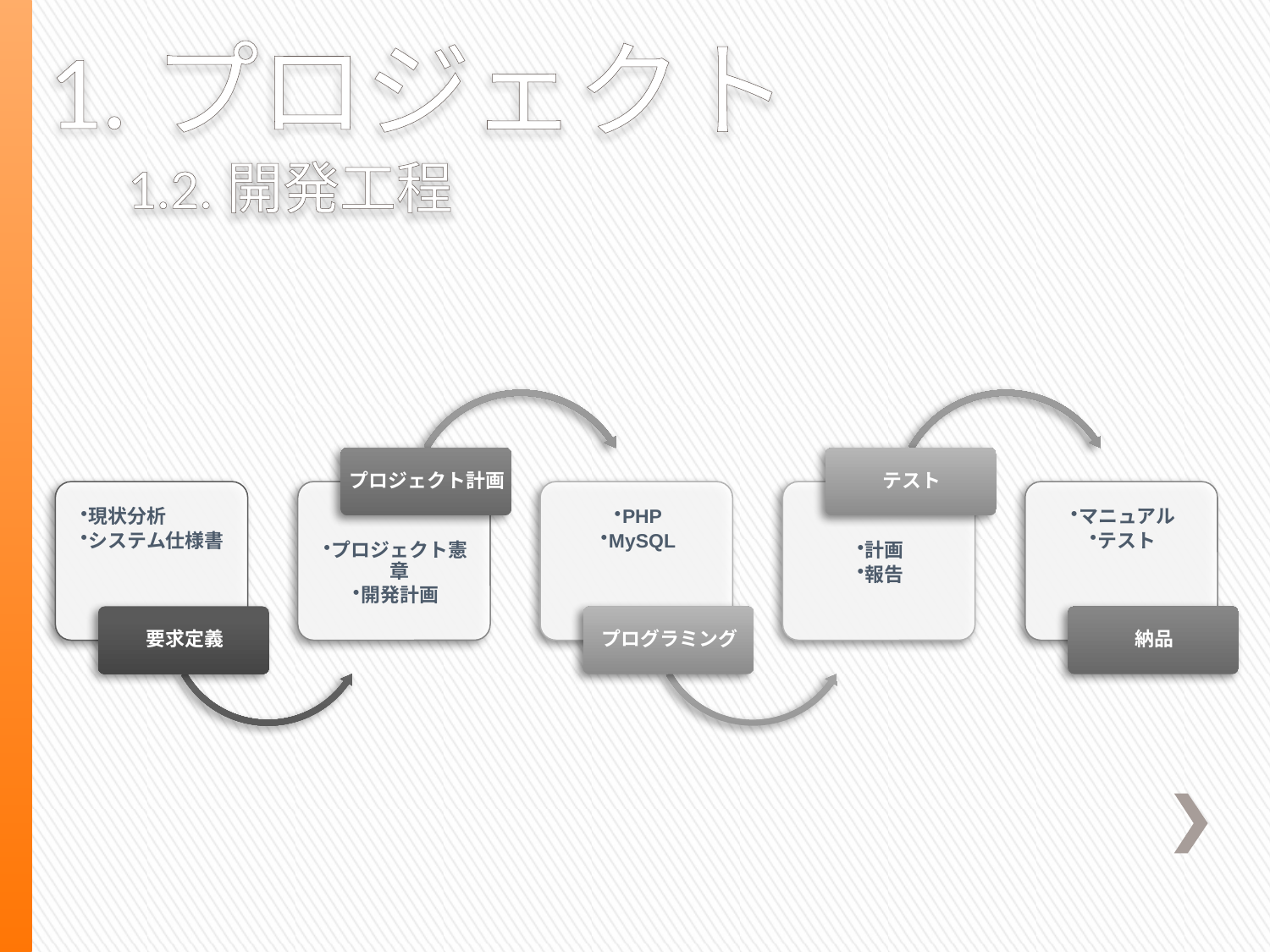

1.プロジェクト
1.2.開発工程
現状分析
システム仕様書
要求定義
プロジェクト憲章
開発計画
プロジェクト計画
PHP
MySQL
プログラミング
計画
報告
テスト
マニュアル
テスト
納品